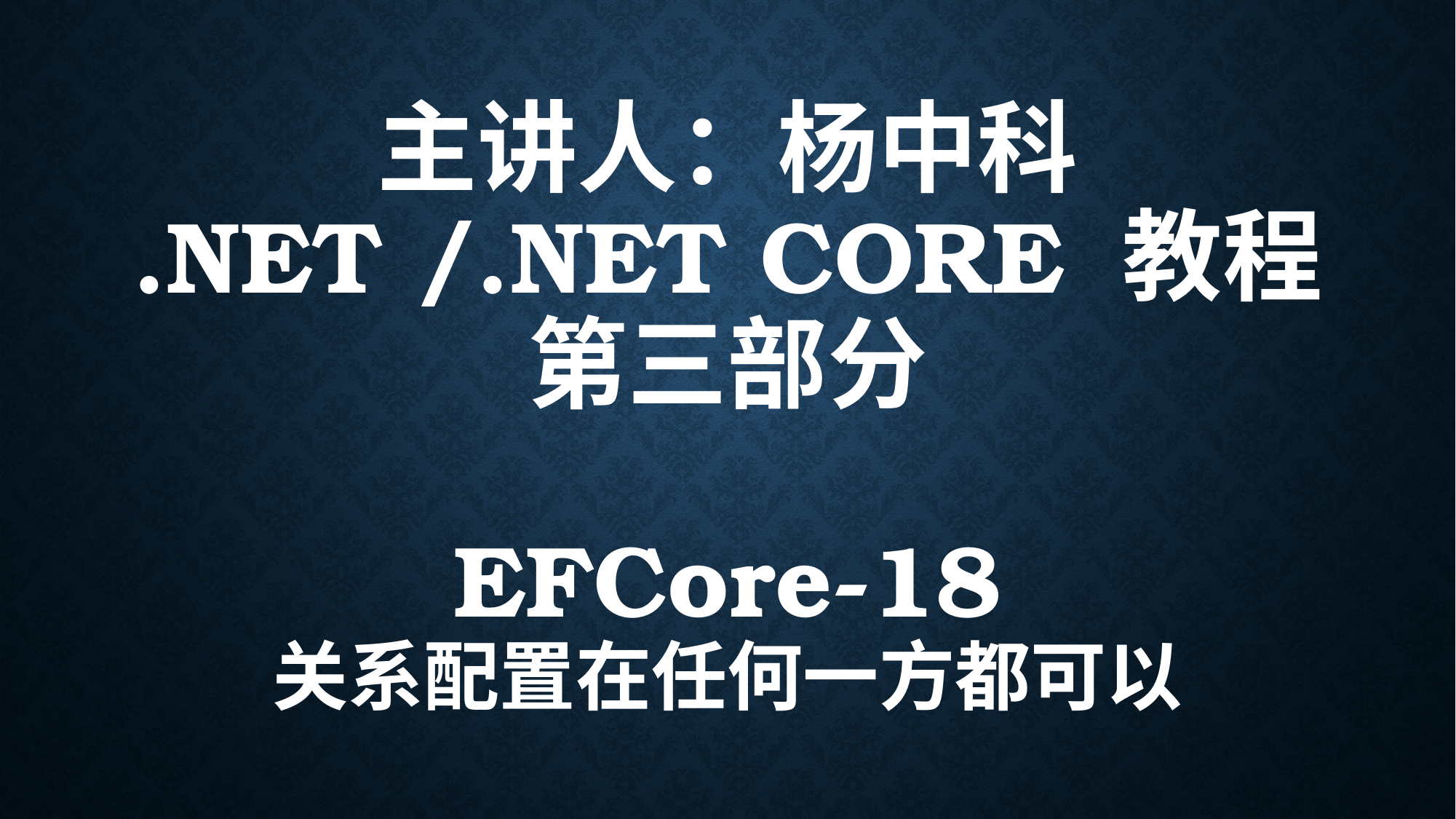

# 主讲人：杨中科 .NET /.NET Core 教程 第三部分 EFCore-18 关系配置在任何一方都可以